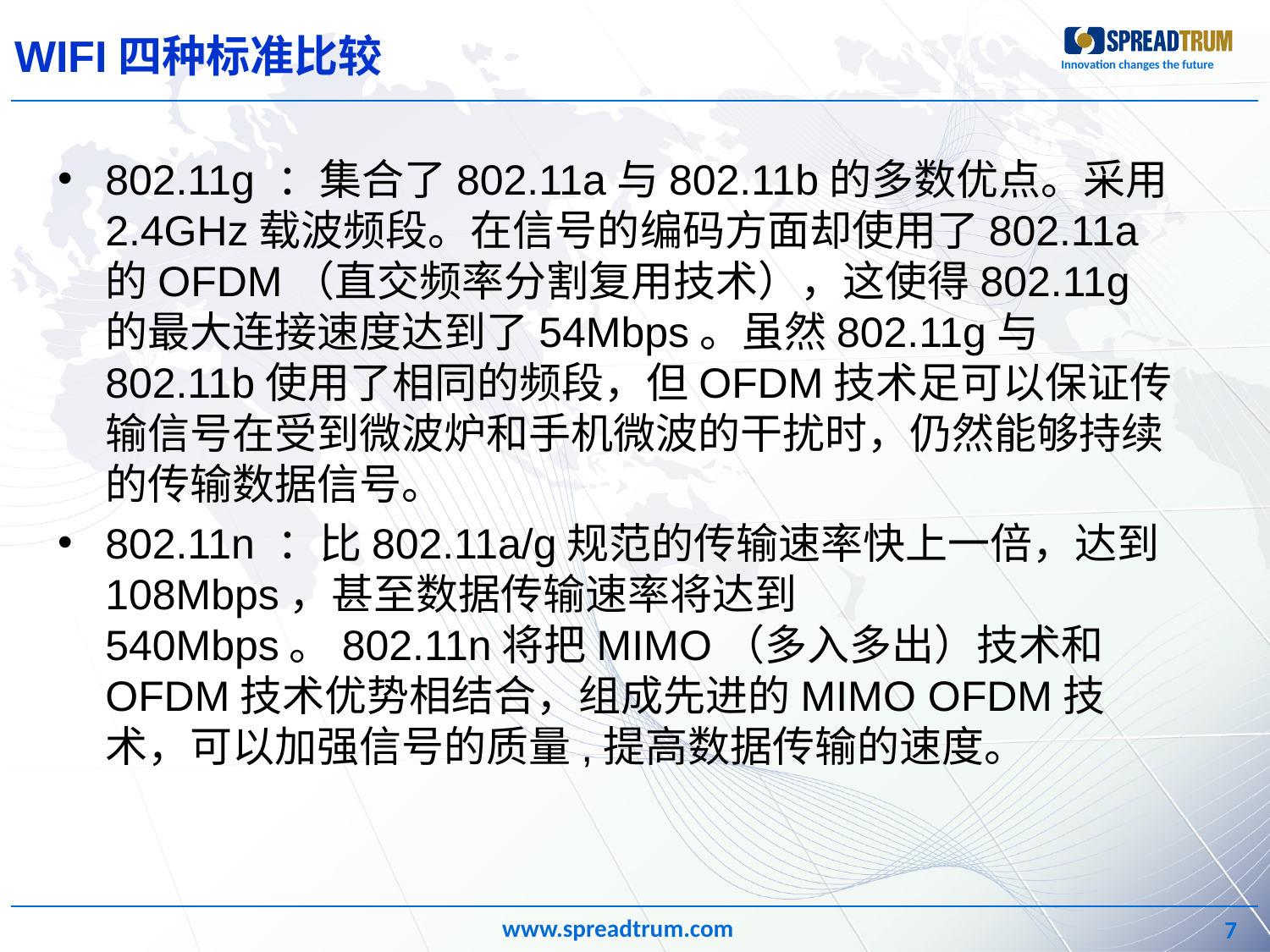

# WIFI四种标准比较
802.11g ：集合了802.11a与802.11b的多数优点。采用2.4GHz载波频段。在信号的编码方面却使用了802.11a的OFDM（直交频率分割复用技术），这使得802.11g的最大连接速度达到了54Mbps。虽然802.11g与802.11b使用了相同的频段，但OFDM技术足可以保证传输信号在受到微波炉和手机微波的干扰时，仍然能够持续的传输数据信号。
802.11n ：比802.11a/g规范的传输速率快上一倍，达到108Mbps，甚至数据传输速率将达到540Mbps。802.11n将把MIMO（多入多出）技术和OFDM技术优势相结合，组成先进的MIMO OFDM技术，可以加强信号的质量,提高数据传输的速度。